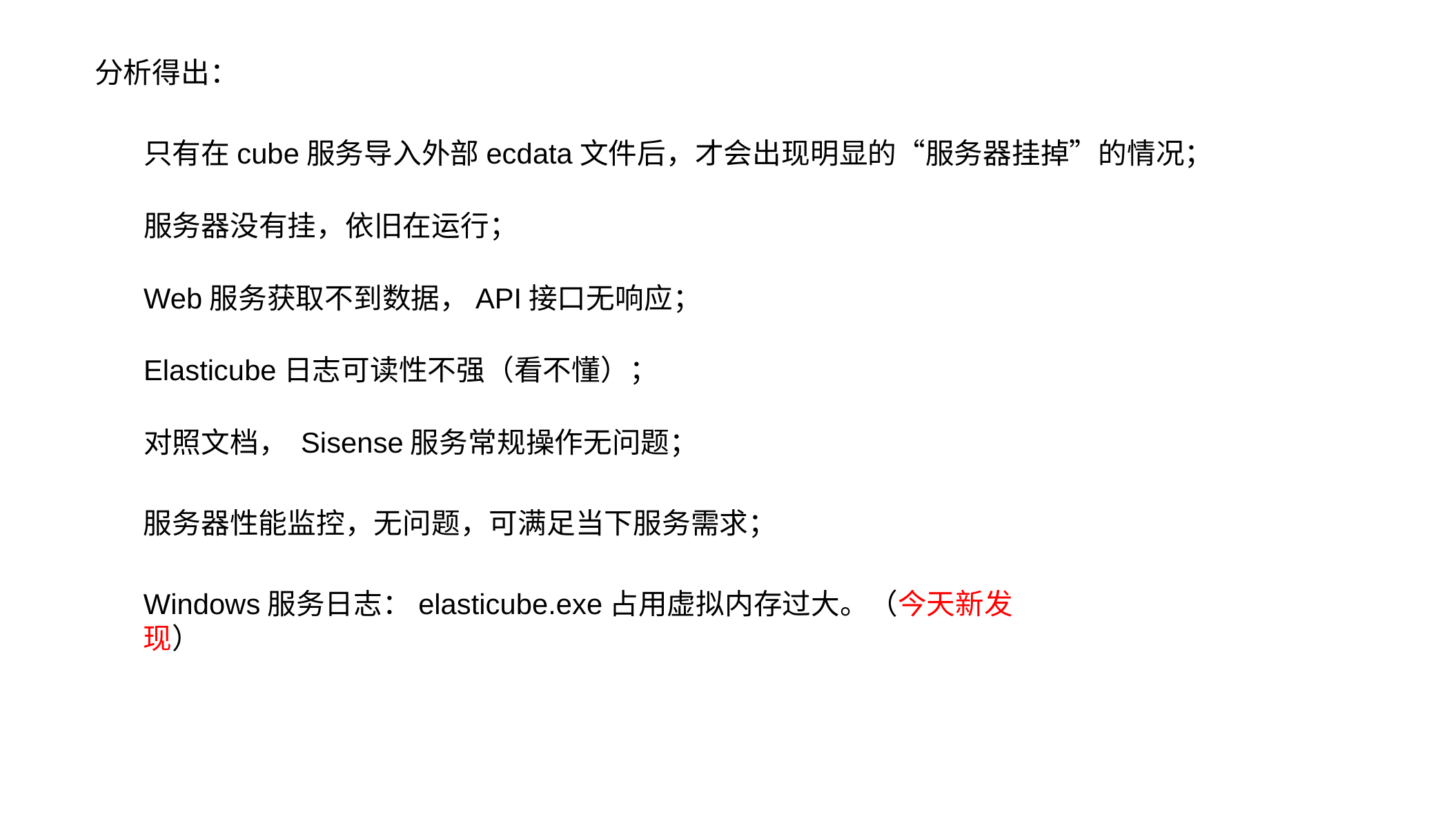

分析得出：
只有在cube服务导入外部ecdata文件后，才会出现明显的“服务器挂掉”的情况；
服务器没有挂，依旧在运行；
Web服务获取不到数据，API接口无响应；
Elasticube日志可读性不强（看不懂）；
对照文档， Sisense服务常规操作无问题；
服务器性能监控，无问题，可满足当下服务需求；
Windows服务日志：elasticube.exe占用虚拟内存过大。（今天新发现）